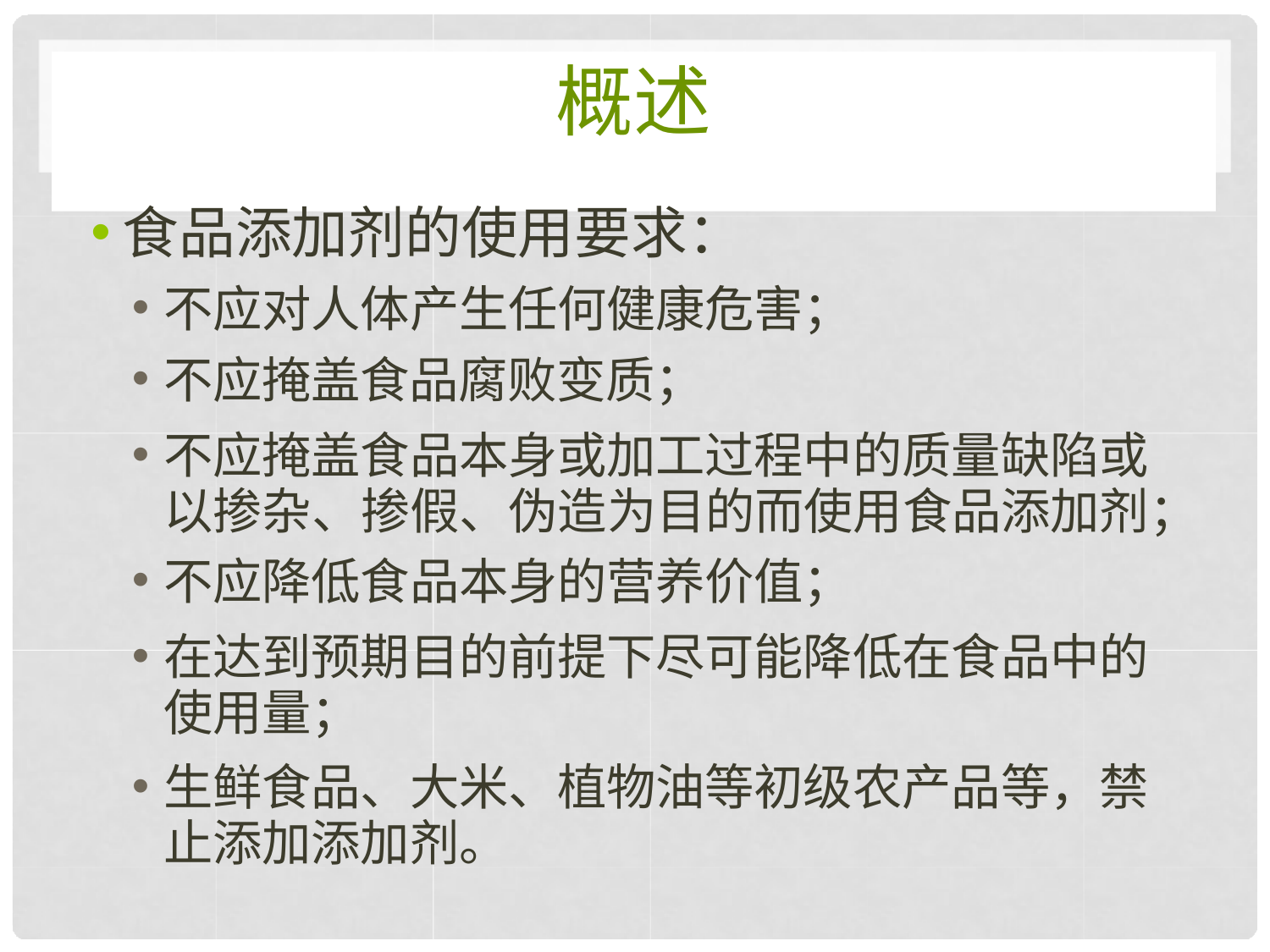

# 概述
食品添加剂的使用要求：
不应对人体产生任何健康危害；
不应掩盖食品腐败变质；
不应掩盖食品本身或加工过程中的质量缺陷或 以掺杂、掺假、伪造为目的而使用食品添加剂；
不应降低食品本身的营养价值；
在达到预期目的前提下尽可能降低在食品中的 使用量；
生鲜食品、大米、植物油等初级农产品等，禁 止添加添加剂。